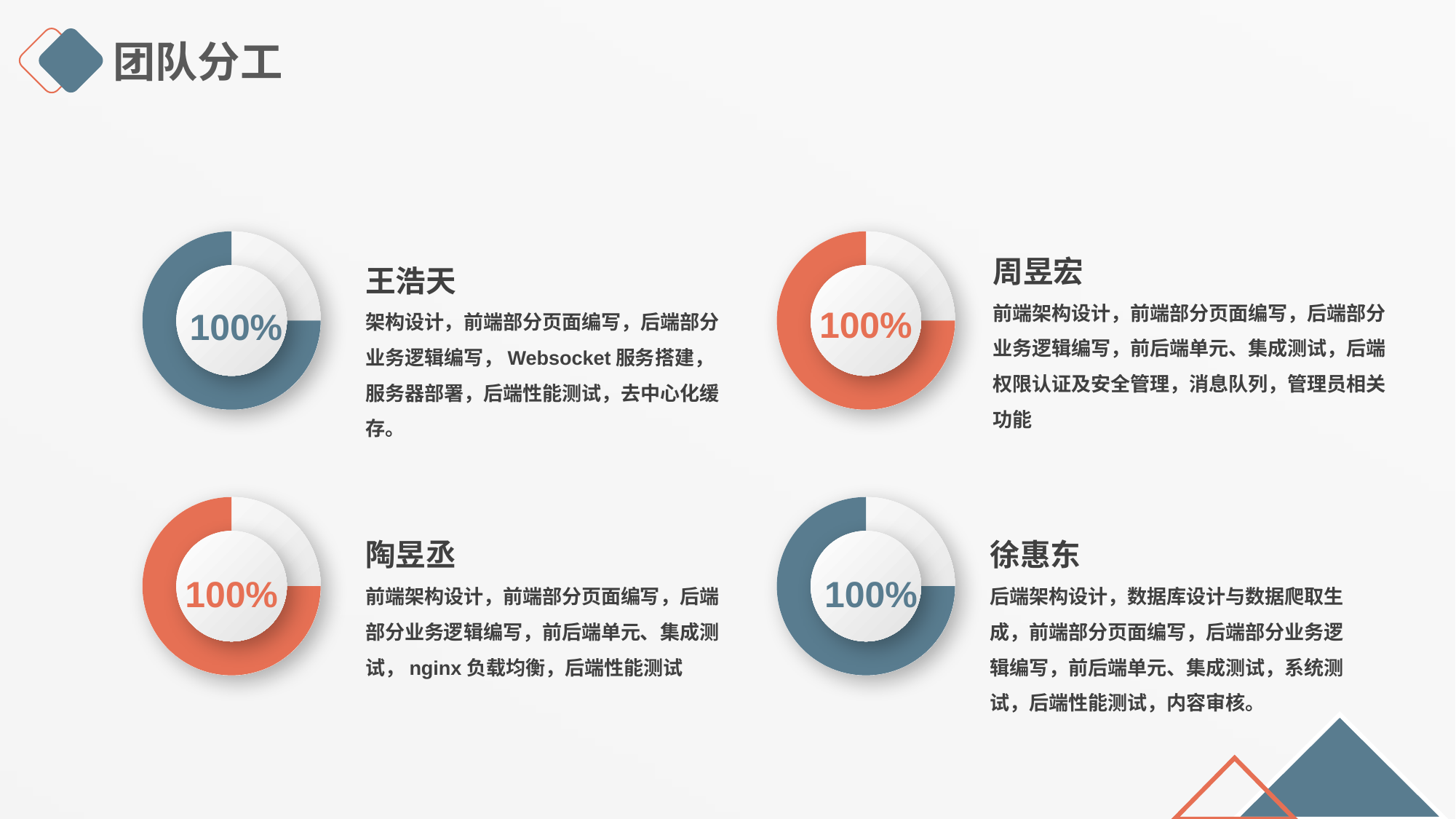

团队分工

周昱宏
前端架构设计，前端部分页面编写，后端部分业务逻辑编写，前后端单元、集成测试，后端权限认证及安全管理，消息队列，管理员相关功能

王浩天
架构设计，前端部分页面编写，后端部分业务逻辑编写，Websocket服务搭建，服务器部署，后端性能测试，去中心化缓存。

100%
100%

陶昱丞
前端架构设计，前端部分页面编写，后端部分业务逻辑编写，前后端单元、集成测试，nginx负载均衡，后端性能测试
徐惠东
后端架构设计，数据库设计与数据爬取生成，前端部分页面编写，后端部分业务逻辑编写，前后端单元、集成测试，系统测试，后端性能测试，内容审核。

100%
100%